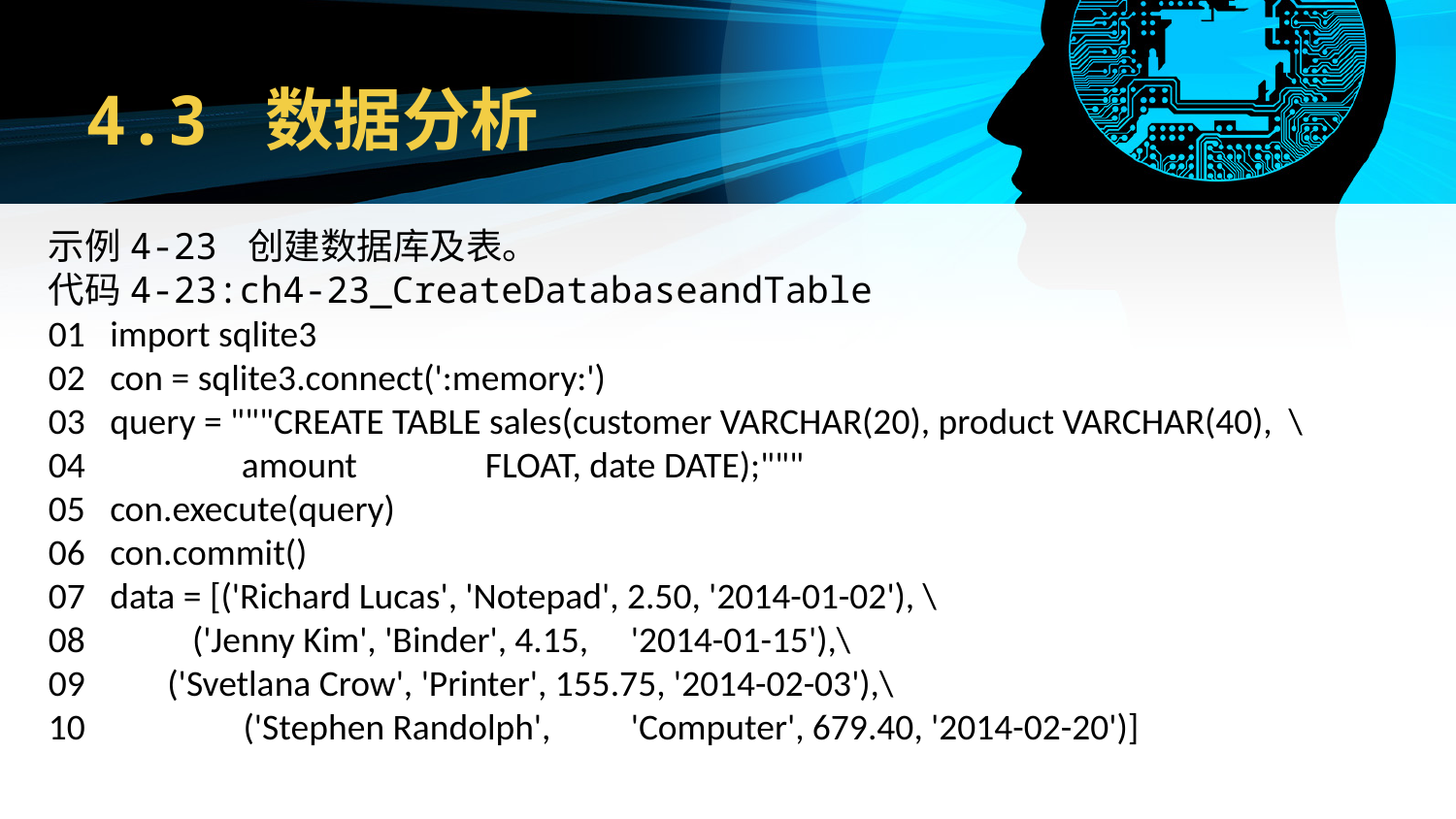

# 4.3 数据分析
示例4-23 创建数据库及表。
代码4-23:ch4-23_CreateDatabaseandTable
01   import sqlite3
02   con = sqlite3.connect(':memory:')
03   query = """CREATE TABLE sales(customer VARCHAR(20), product VARCHAR(40),  \
04                   amount 	FLOAT, date DATE);"""
05   con.execute(query)
06   con.commit()
07   data = [('Richard Lucas', 'Notepad', 2.50, '2014-01-02'), \
08             ('Jenny Kim', 'Binder', 4.15, 	'2014-01-15'),\
09          ('Svetlana Crow', 'Printer', 155.75, '2014-02-03'),\
10	      ('Stephen Randolph', 	'Computer', 679.40, '2014-02-20')]